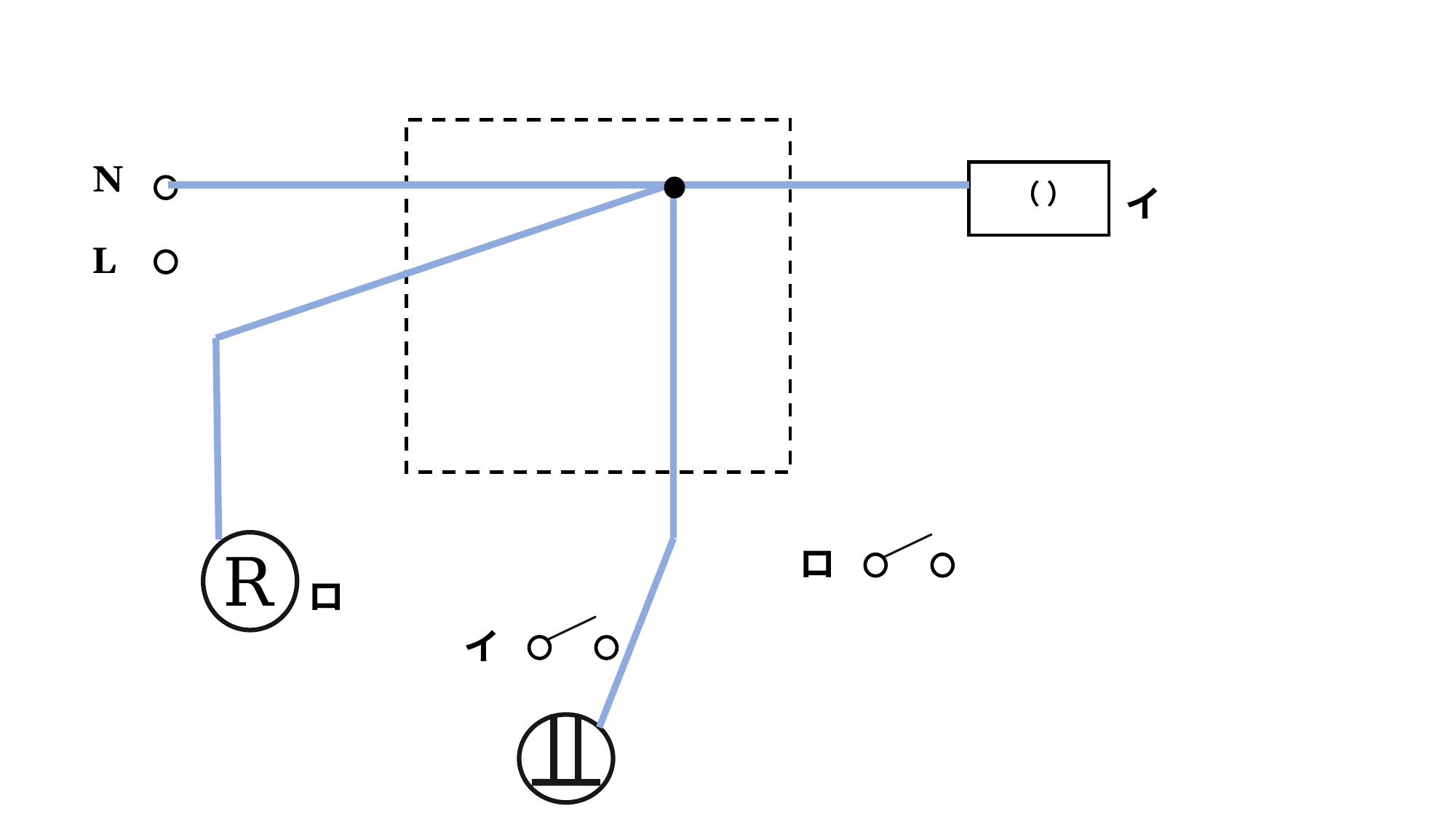

（）
N
（ ）
 イ

L

R
ロ

ロ
イ